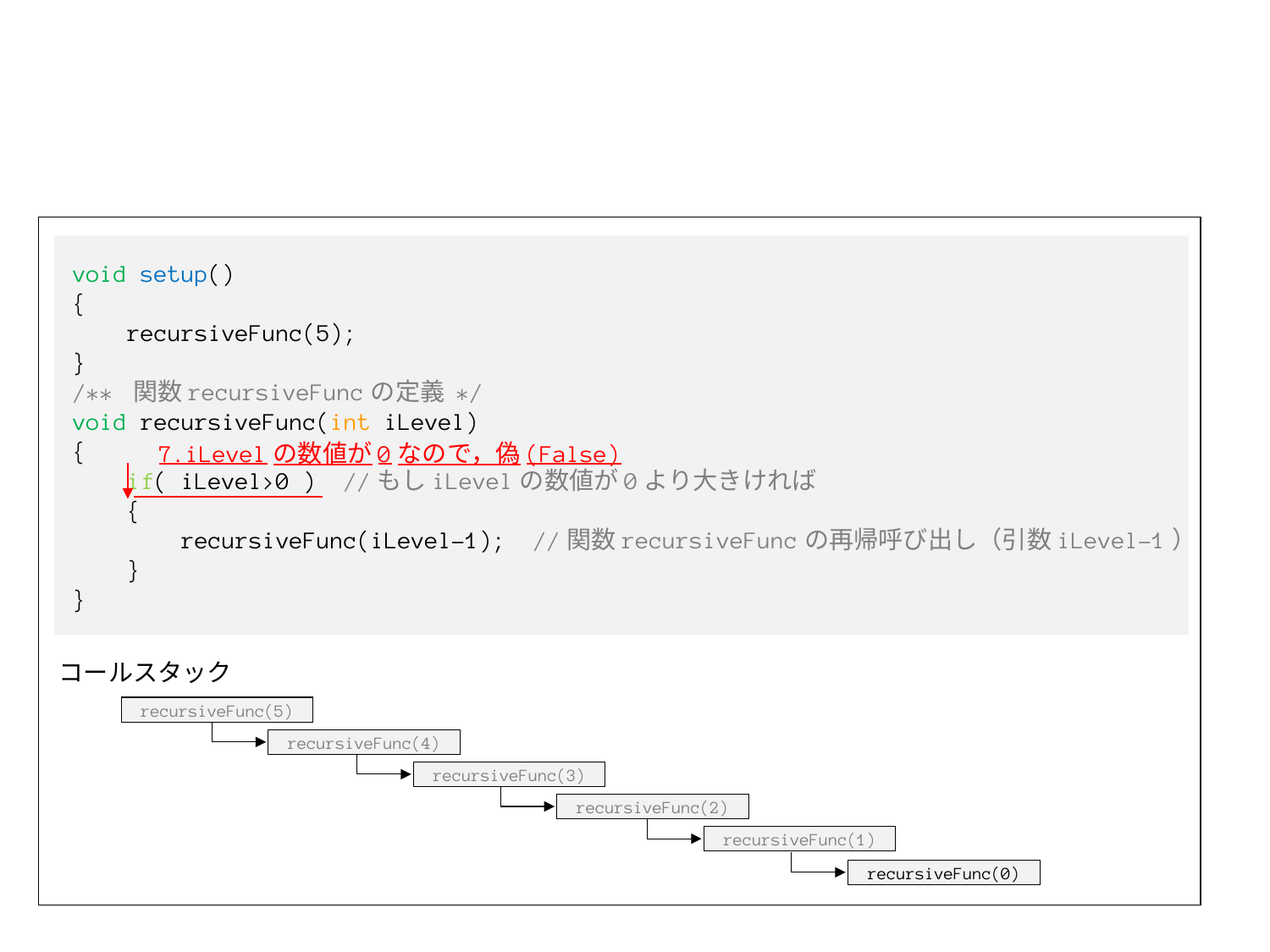

#

void setup()
{
    recursiveFunc(5);
}
/** 関数recursiveFuncの定義 */
void recursiveFunc(int iLevel)
{
    if( iLevel>0 )  //もしiLevelの数値が0より大きければ
    {
        recursiveFunc(iLevel-1);  //関数recursiveFuncの再帰呼び出し（引数iLevel-1）
    }
}
7.iLevelの数値が0なので，偽(False)
コールスタック
recursiveFunc(5)
recursiveFunc(4)
recursiveFunc(3)
recursiveFunc(2)
recursiveFunc(1)
recursiveFunc(0)